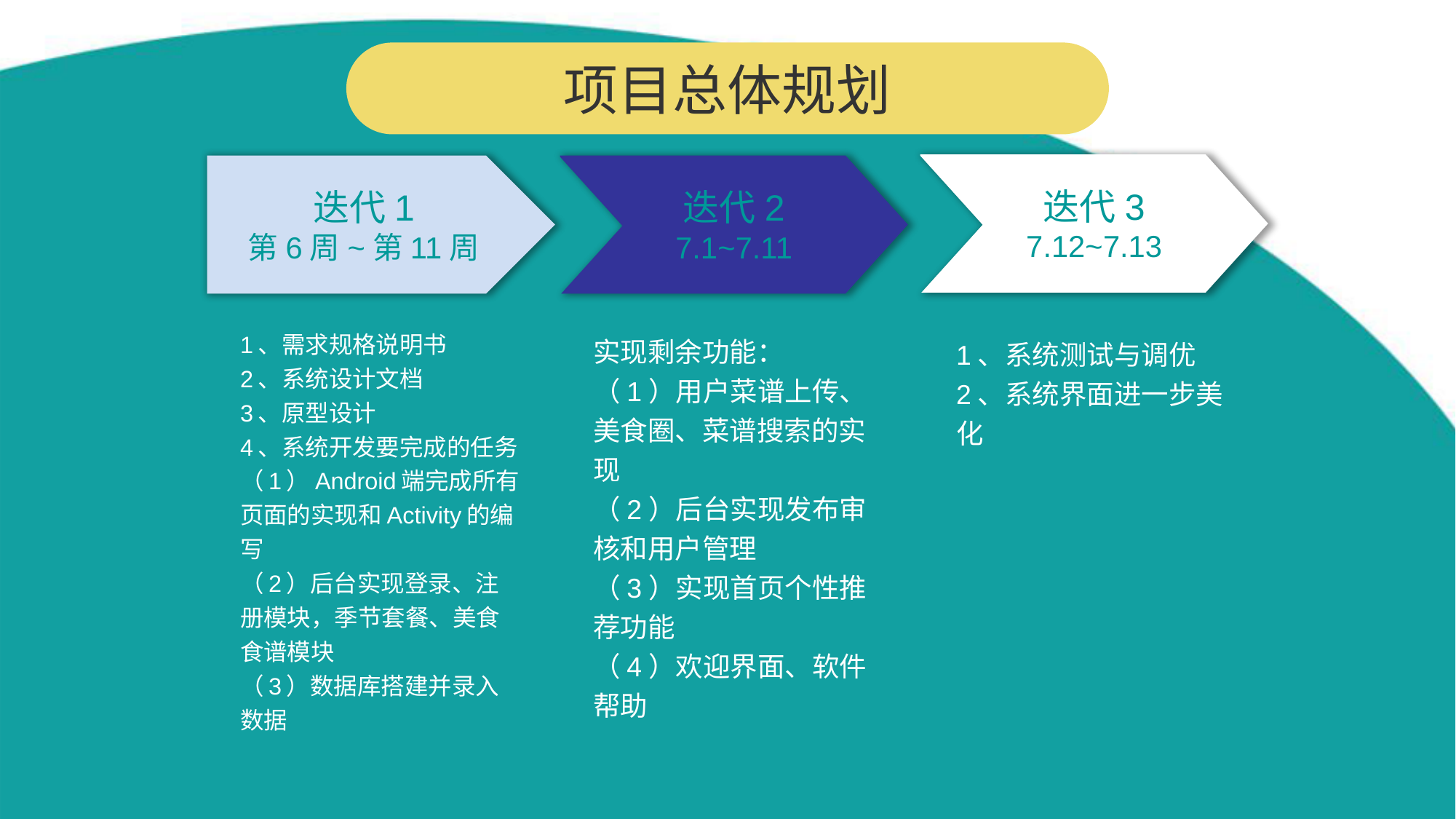

项目总体规划

迭代3
7.12~7.13
1、系统测试与调优
2、系统界面进一步美化
迭代1
第6周~第11周
1、需求规格说明书
2、系统设计文档
3、原型设计
4、系统开发要完成的任务
（1）Android端完成所有页面的实现和Activity的编写
（2）后台实现登录、注册模块，季节套餐、美食食谱模块
（3）数据库搭建并录入数据
迭代2
7.1~7.11
实现剩余功能：
（1）用户菜谱上传、美食圈、菜谱搜索的实现
（2）后台实现发布审核和用户管理
（3）实现首页个性推荐功能
（4）欢迎界面、软件帮助